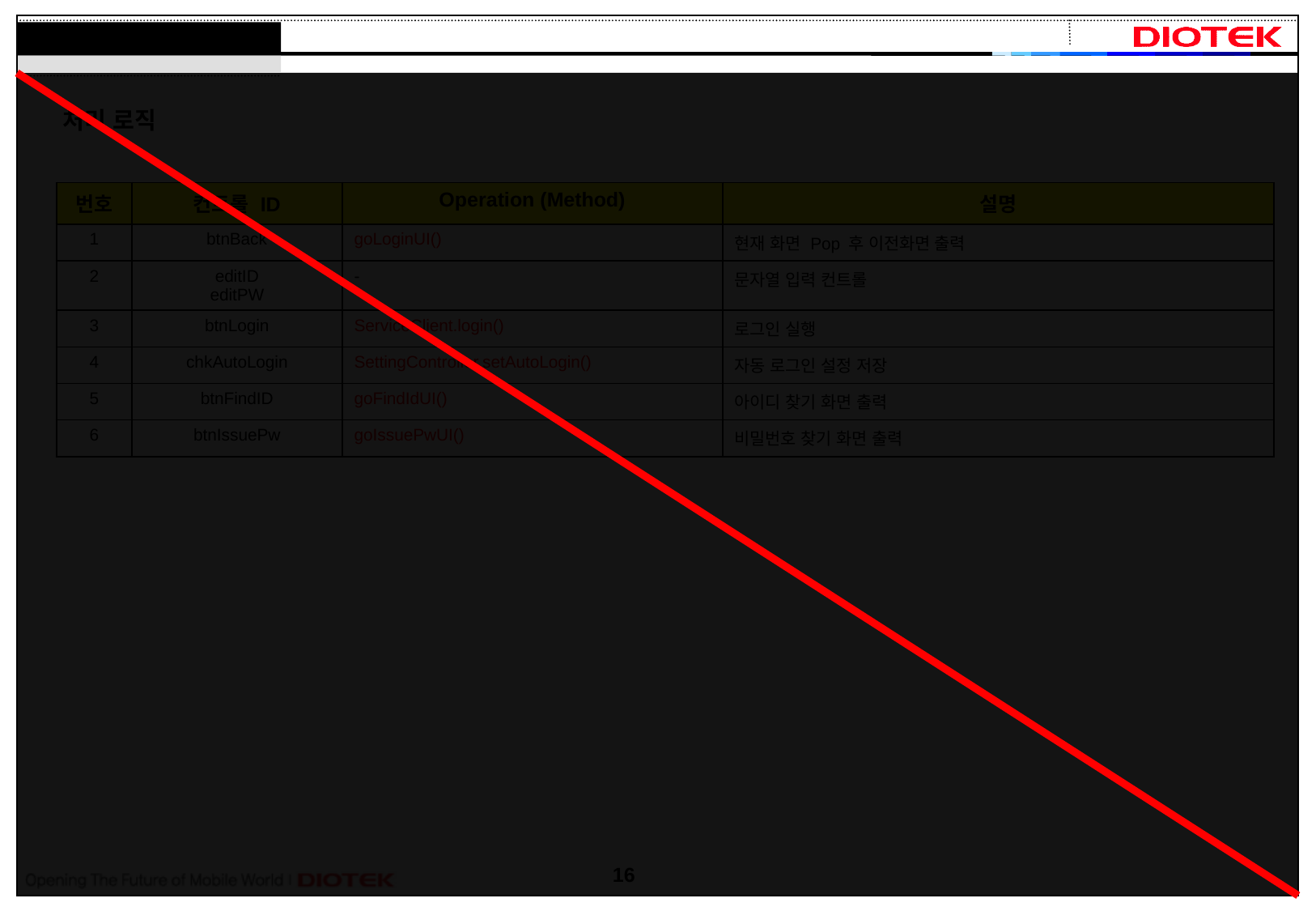

처리 로직
| 번호 | 컨트롤 ID | Operation (Method) | 설명 |
| --- | --- | --- | --- |
| 1 | btnBack | goLoginUI() | 현재 화면 Pop 후 이전화면 출력 |
| 2 | editID editPW | - | 문자열 입력 컨트롤 |
| 3 | btnLogin | ServiceClient.login() | 로그인 실행 |
| 4 | chkAutoLogin | SettingController.setAutoLogin() | 자동 로그인 설정 저장 |
| 5 | btnFindID | goFindIdUI() | 아이디 찾기 화면 출력 |
| 6 | btnIssuePw | goIssuePwUI() | 비밀번호 찾기 화면 출력 |